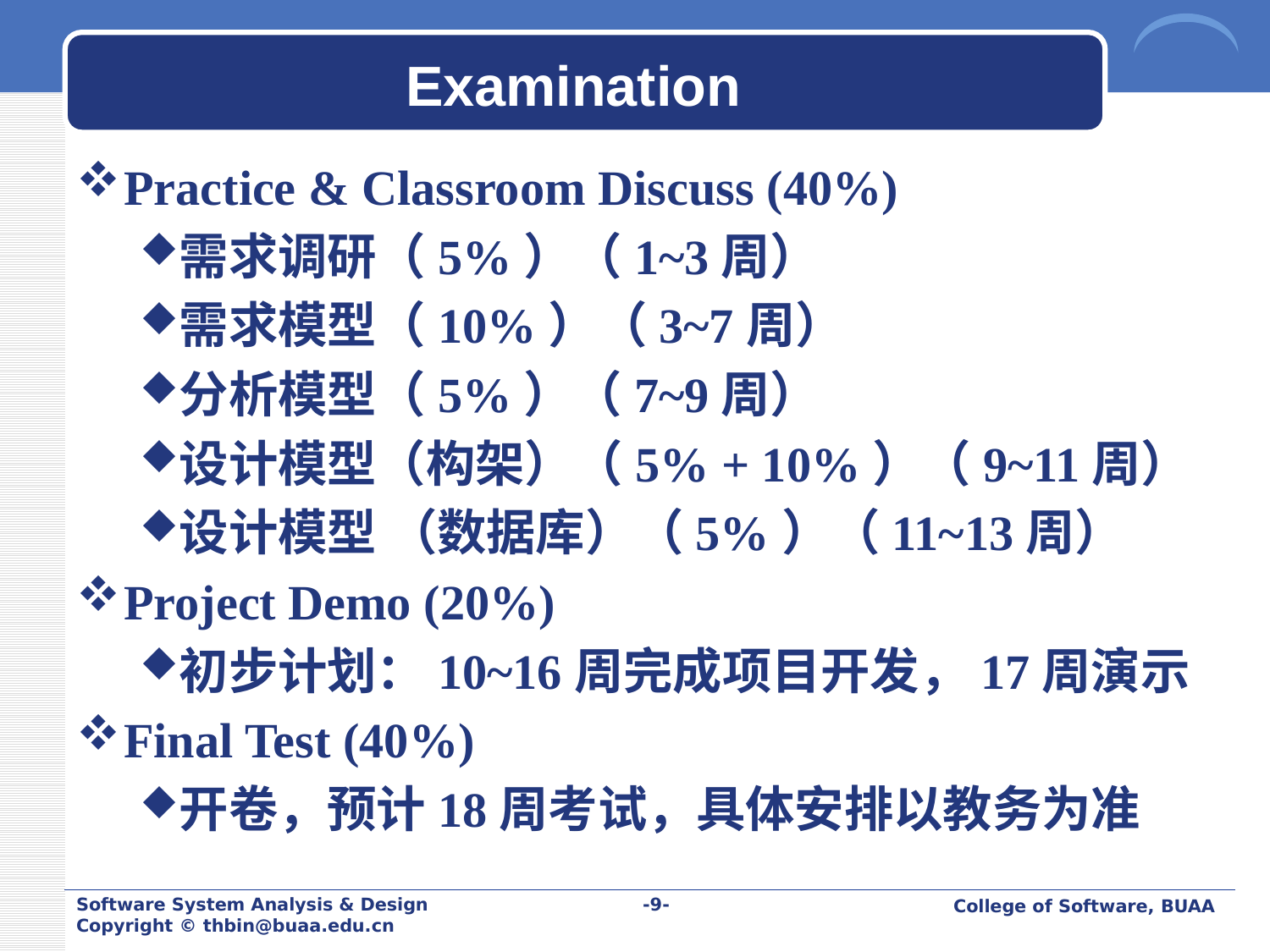

Examination
Practice & Classroom Discuss (40%)
需求调研（5%）（1~3周）
需求模型（10%）（3~7周）
分析模型（5%）（7~9周）
设计模型（构架）（5% + 10%）（9~11周）
设计模型 （数据库）（5%）（11~13周）
Project Demo (20%)
初步计划：10~16周完成项目开发，17周演示
Final Test (40%)
开卷，预计18周考试，具体安排以教务为准
Software System Analysis & Design
Copyright © thbin@buaa.edu.cn
-9-
College of Software, BUAA